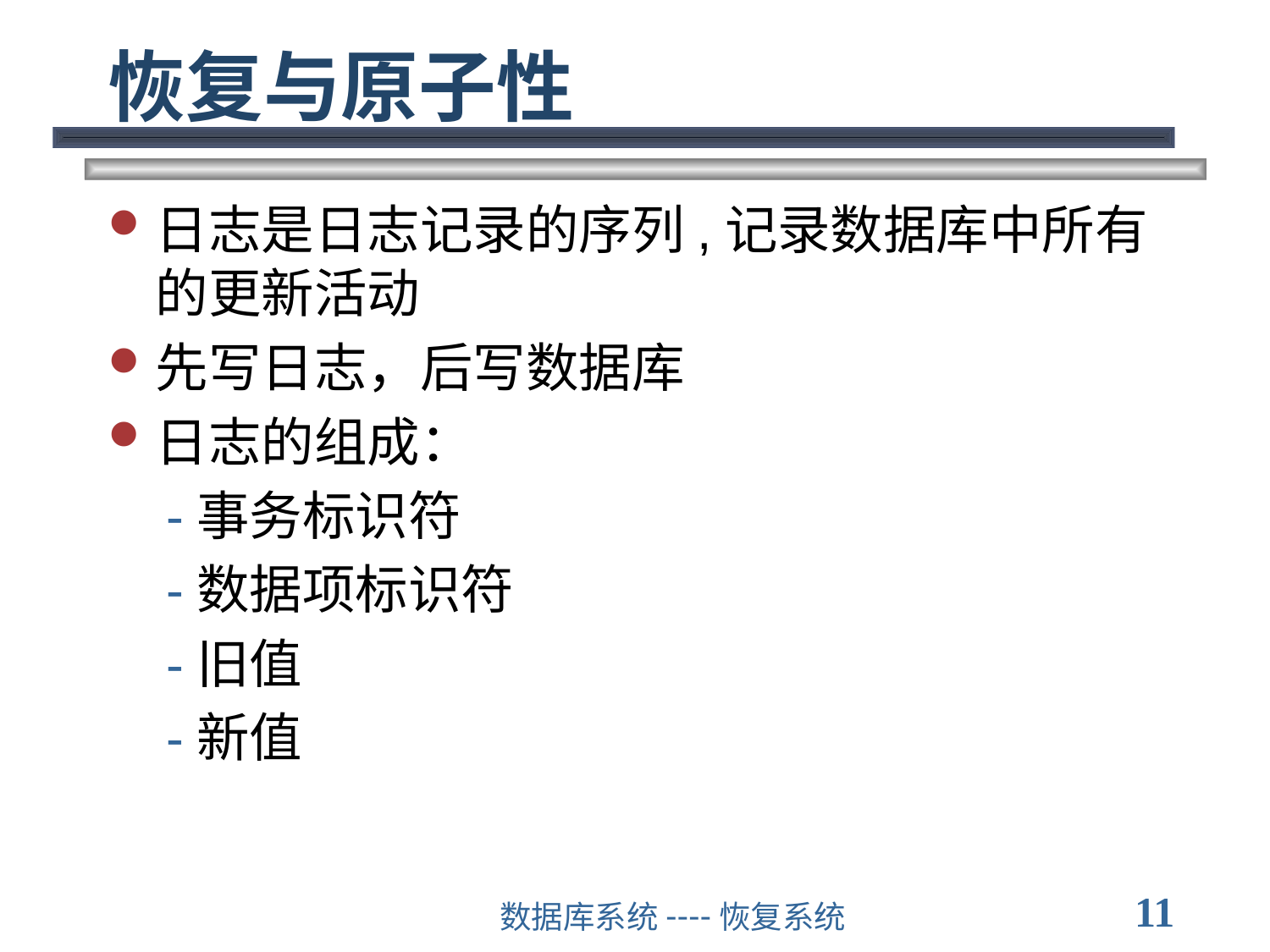

# 恢复与原子性
日志是日志记录的序列,记录数据库中所有的更新活动
先写日志，后写数据库
日志的组成：
    -事务标识符
    -数据项标识符
    -旧值
    -新值
11
数据库系统----恢复系统